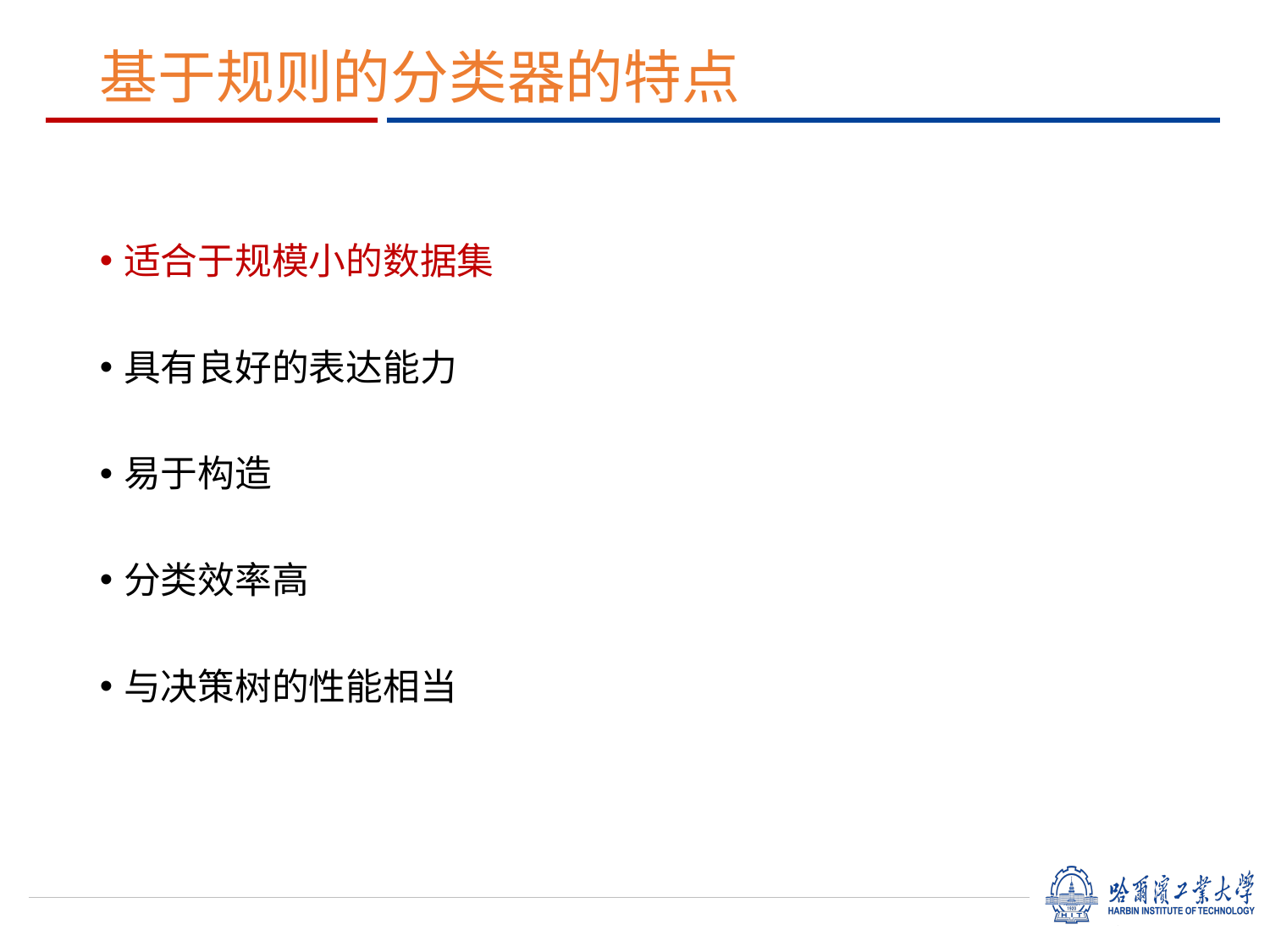

# 基于规则的分类器的特点
适合于规模小的数据集

具有良好的表达能力

易于构造

分类效率高

与决策树的性能相当